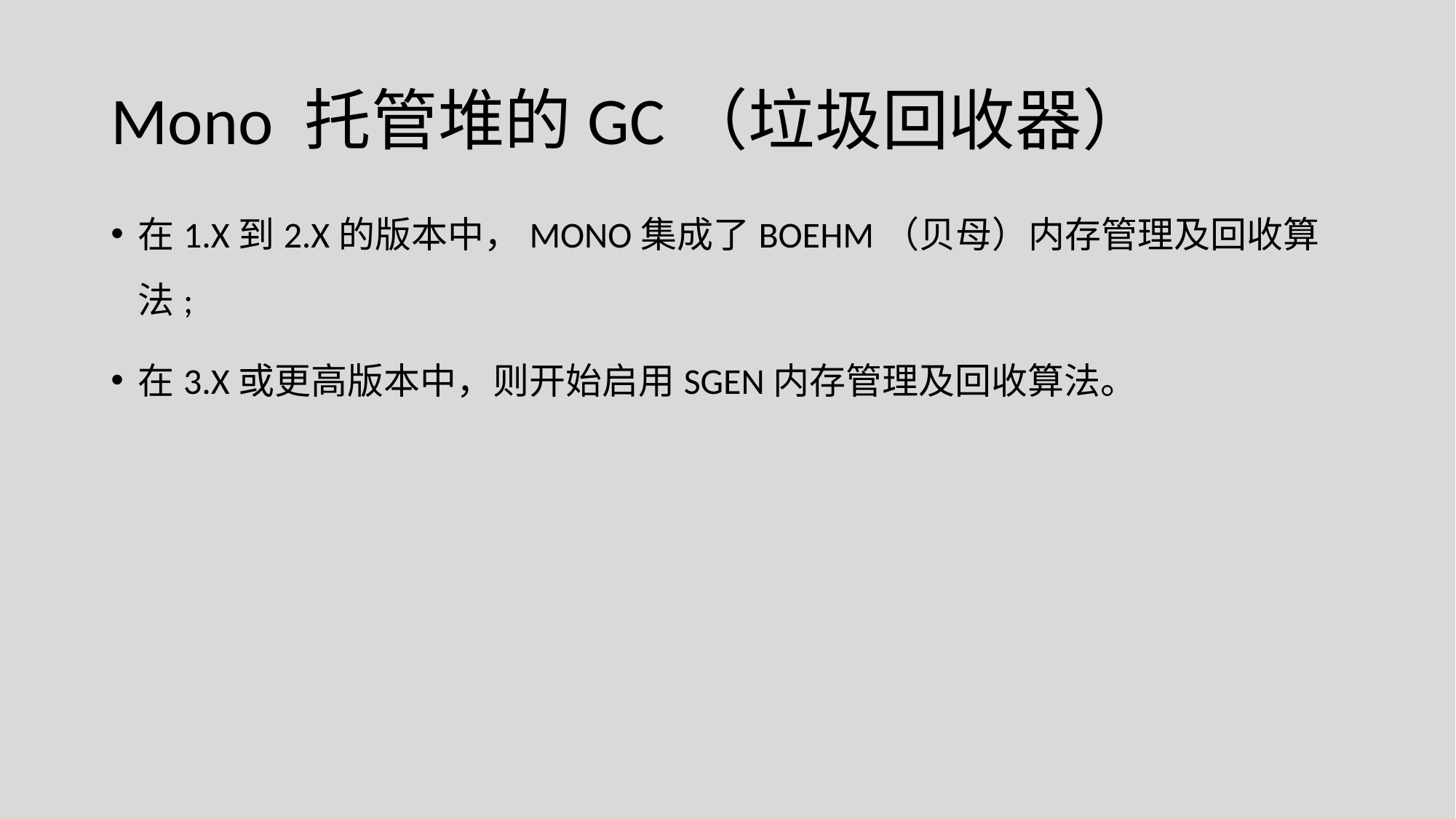

# Mono 托管堆的GC（垃圾回收器）
在1.X到2.X的版本中，MONO集成了BOEHM（贝母）内存管理及回收算法;
在3.X或更高版本中，则开始启用SGEN内存管理及回收算法。